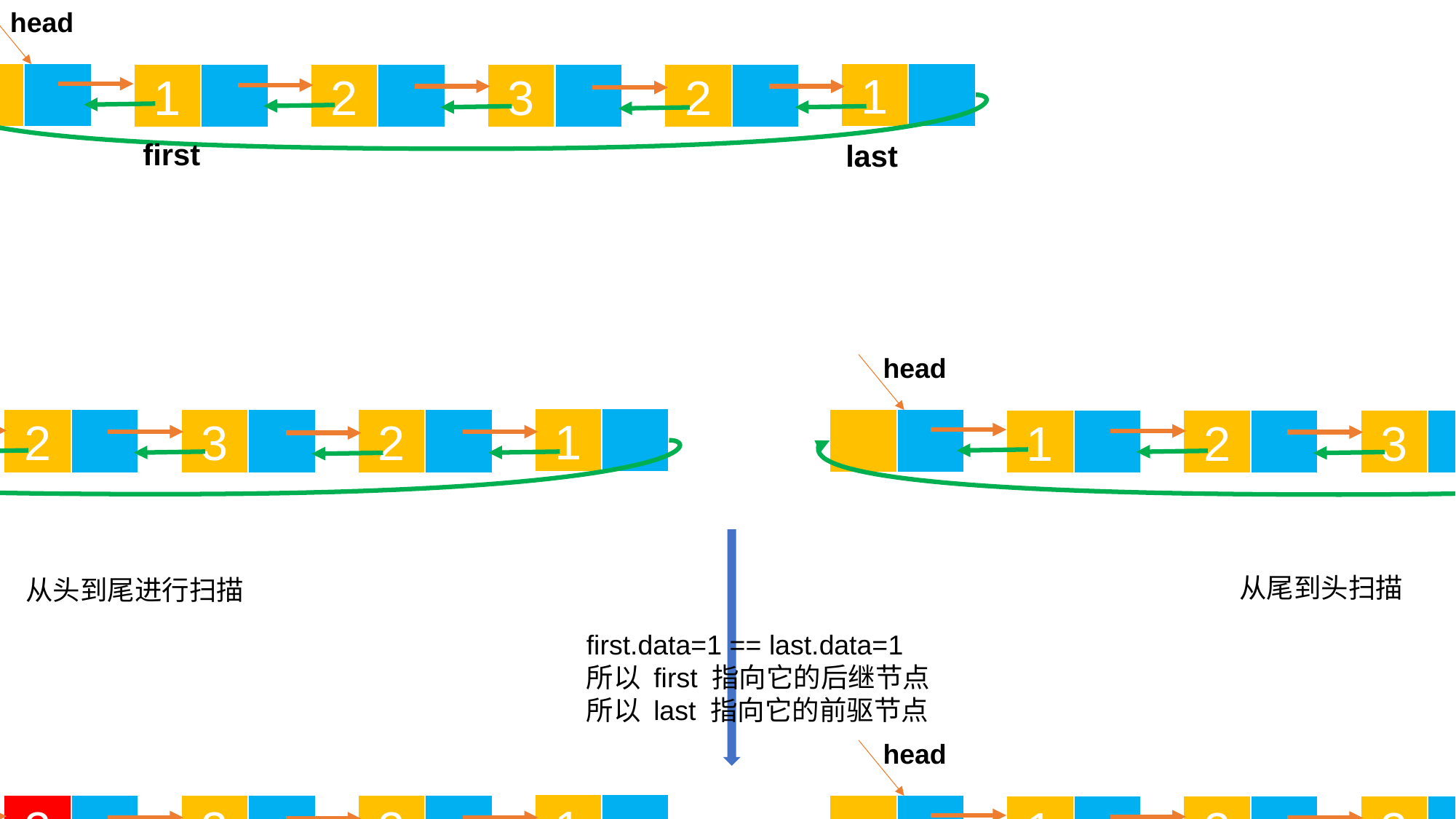

head

1

1

2

3

2

first
last
head
head

1

1

1

2

3

2

1

2

3

2

first
last

从尾到头扫描
从头到尾进行扫描
first.data=1 == last.data=1
所以 first 指向它的后继节点
所以 last 指向它的前驱节点
head
head

1

1

1

2

3

2

1

2

3

2

last
first

从尾到头扫描
从头到尾进行扫描
first.data=2 == last.data=2
所以 first 指向它的后继节点
所以 last 指向它的前驱节点
head
head

1

1

1

2

3

2

1

2

3

2

last
first

从尾到头扫描
从头到尾进行扫描
first.data=3 == last.data=3
所以 first 指向它的后继节点
所以 last 指向它的前驱节点
head
head

1

1

1

2

3

2

1

2

3

2

last
first

从尾到头扫描
从头到尾进行扫描
first.data=2 == last.data=2
所以 first 指向它的后继节点
所以 last 指向它的前驱节点
head
head

1

1

1

2

3

2

1

2

3

2

last
first

从尾到头扫描
从头到尾进行扫描
first.data=1 == last.data=1
所以 first 指向它的后继节点
所以 last 指向它的前驱节点
head
head

1

1

1

2

3

2

1

2

3

2

last
first

从尾到头扫描
从头到尾进行扫描
此时 first 和 last 都指向链表的头结点，
所以结束循环，发现所有节点都一一对应相等，
所以该链表是对称的。